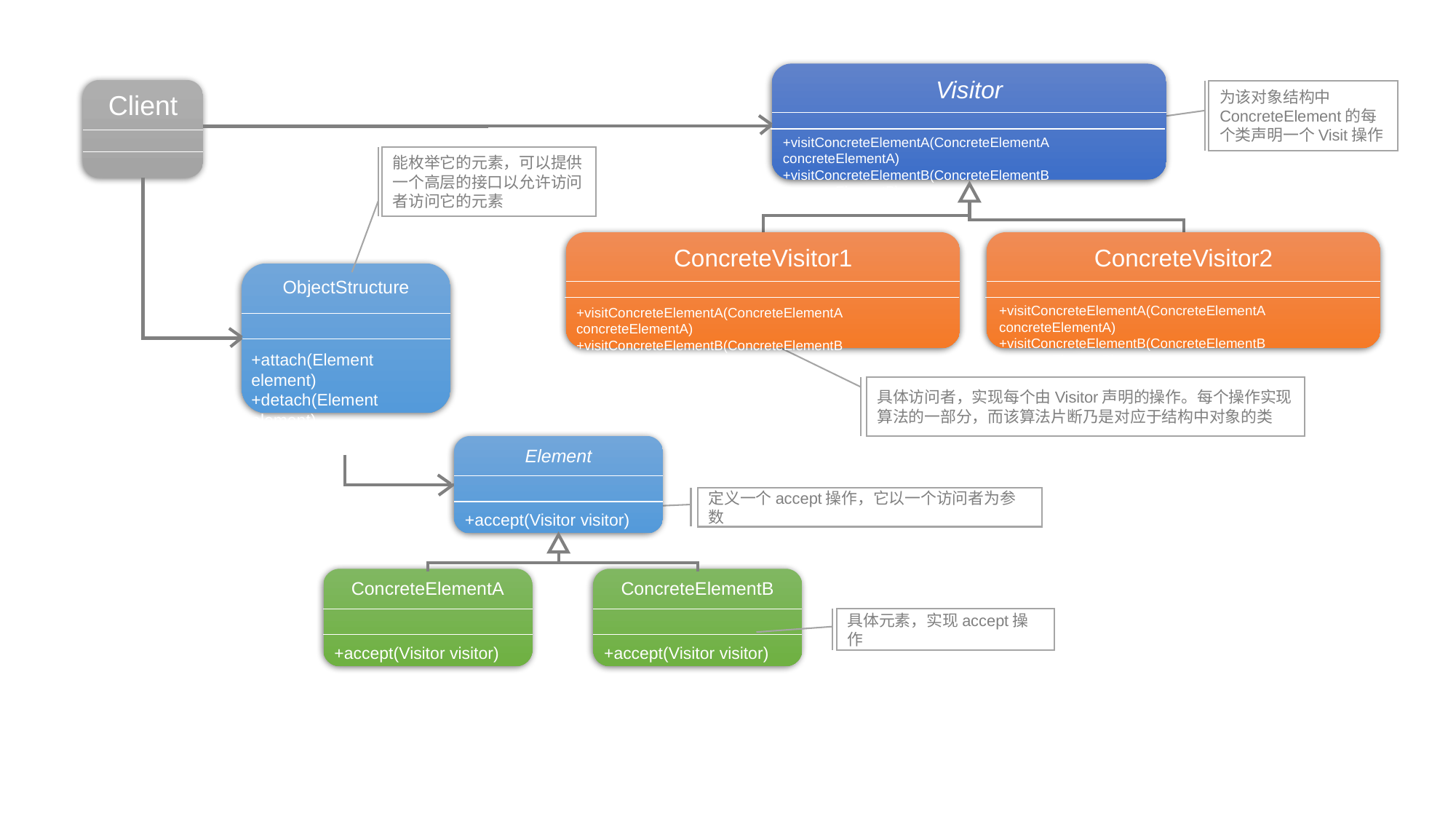

Visitor
+visitConcreteElementA(ConcreteElementA concreteElementA)
+visitConcreteElementB(ConcreteElementB concreteElementB)

Client
为该对象结构中ConcreteElement的每个类声明一个Visit操作
能枚举它的元素，可以提供一个高层的接口以允许访问者访问它的元素

ConcreteVisitor2

ConcreteVisitor1

ObjectStructure
+attach(Element element)
+detach(Element element)
+display(Visitor visitor)
+visitConcreteElementA(ConcreteElementA concreteElementA)
+visitConcreteElementB(ConcreteElementB concreteElementB)
+visitConcreteElementA(ConcreteElementA concreteElementA)
+visitConcreteElementB(ConcreteElementB concreteElementB)
具体访问者，实现每个由Visitor声明的操作。每个操作实现算法的一部分，而该算法片断乃是对应于结构中对象的类

Element
+accept(Visitor visitor)
定义一个accept操作，它以一个访问者为参数

ConcreteElementA
+accept(Visitor visitor)

ConcreteElementB
+accept(Visitor visitor)
具体元素，实现accept操作